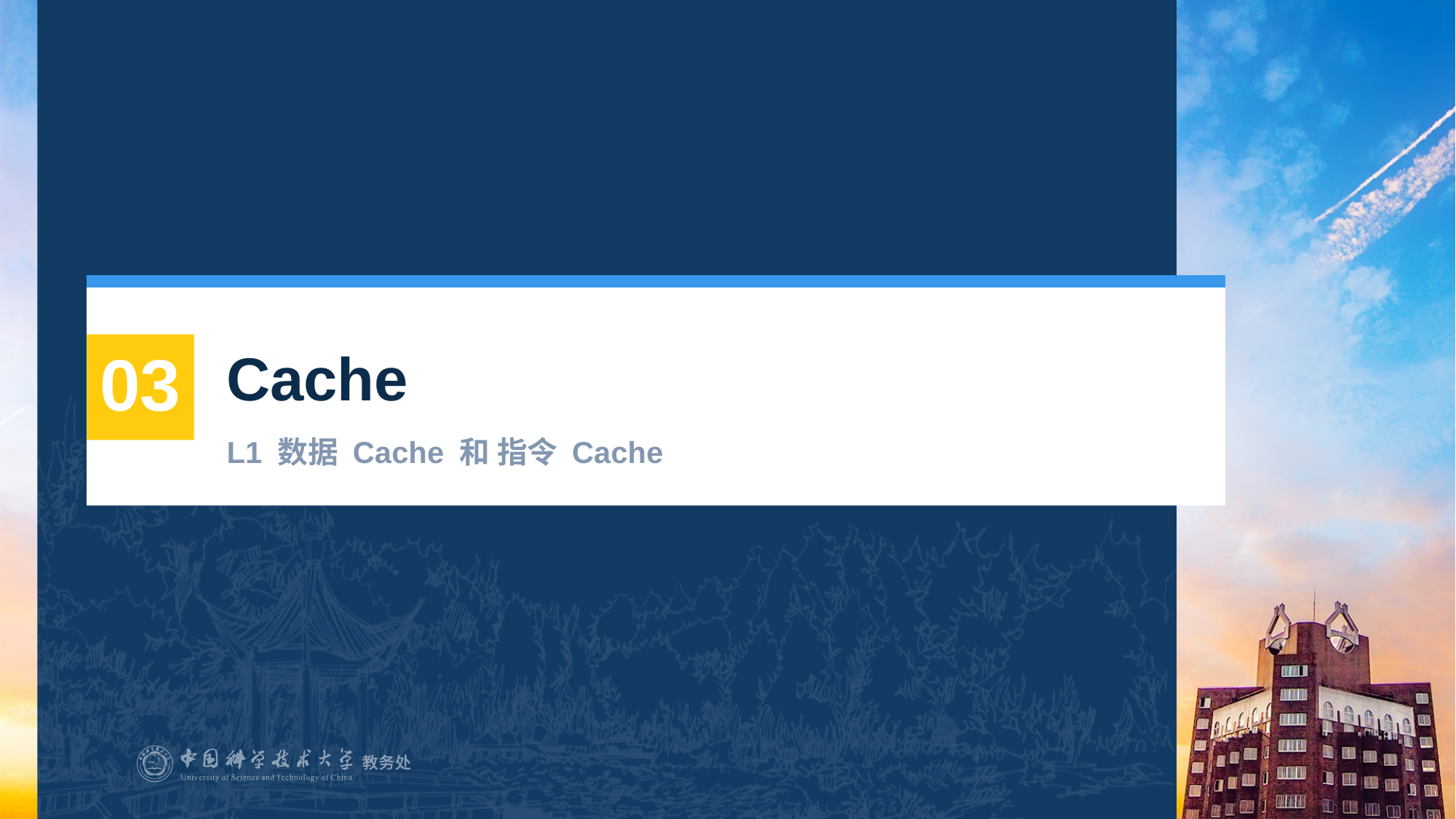

# Cache
03
L1 数据 Cache 和 指令 Cache